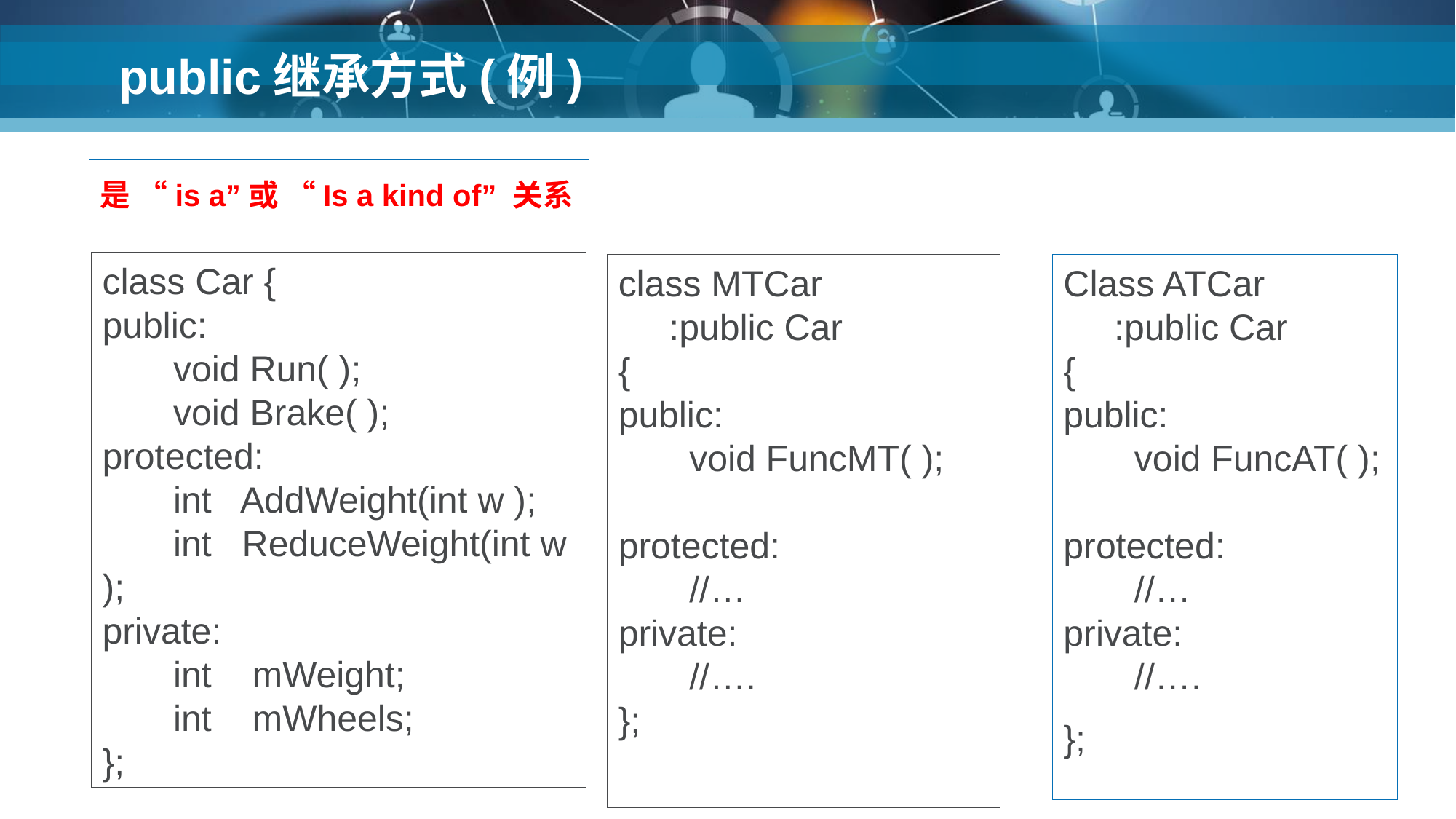

# public继承方式(例)
是 “is a”或 “Is a kind of” 关系
class Car {
public:
       void Run( );
       void Brake( );
protected:
       int   AddWeight(int w );
       int   ReduceWeight(int w );
private:
       int    mWeight;
       int    mWheels;
};
class MTCar
     :public Car
{
public:
       void FuncMT( );
protected:
       //…
private:
       //….
};

Class ATCar
     :public Car
{
public:
       void FuncAT( );
protected:
       //…
private:
       //….
};